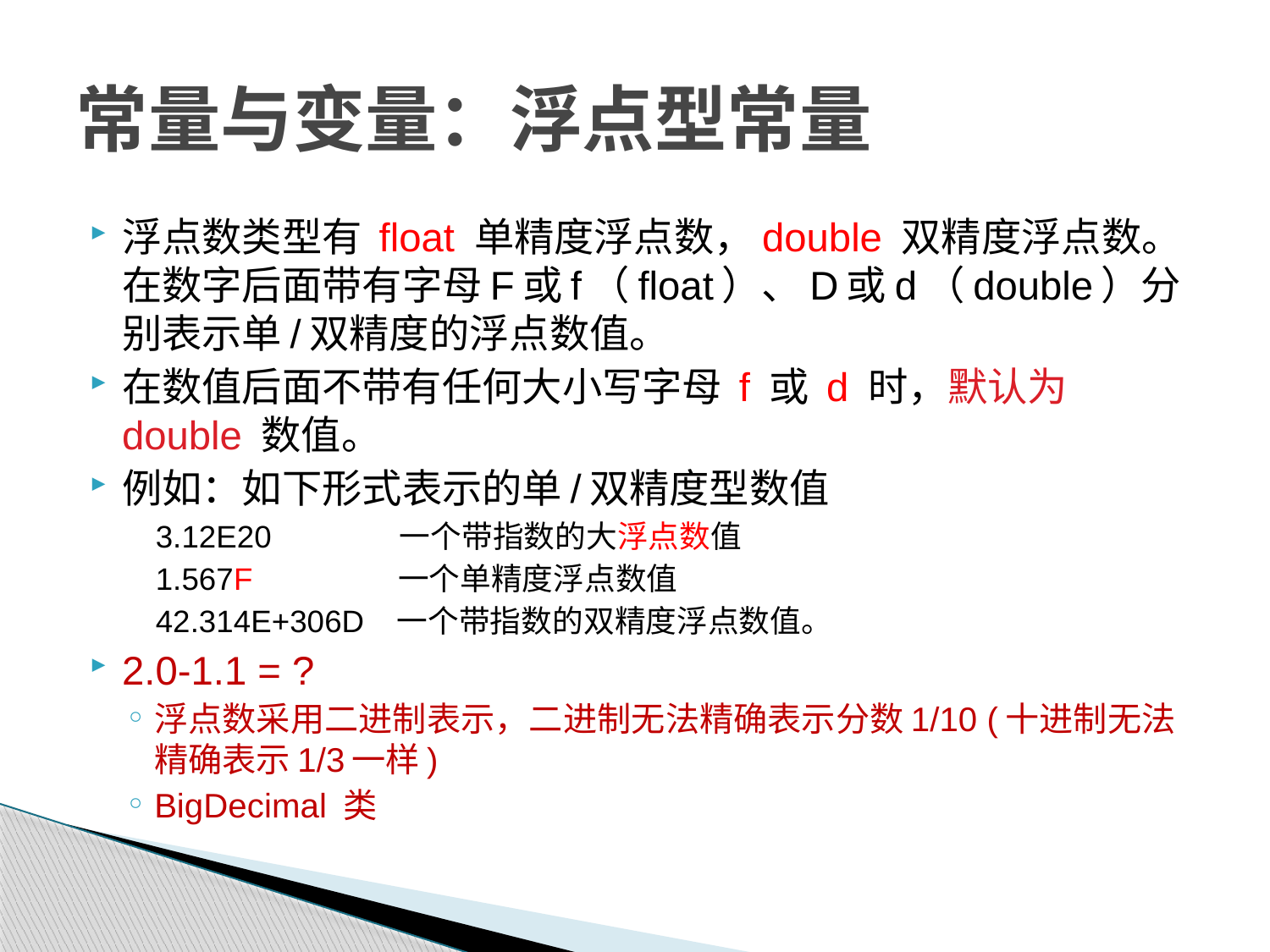

# 常量与变量：浮点型常量
浮点数类型有 float 单精度浮点数，double 双精度浮点数。在数字后面带有字母F或f（float）、D或d（double）分别表示单/双精度的浮点数值。
在数值后面不带有任何大小写字母 f 或 d 时，默认为 double 数值。
例如：如下形式表示的单/双精度型数值
3.12E20              一个带指数的大浮点数值
1.567F                一个单精度浮点数值
42.314E+306D   一个带指数的双精度浮点数值。
2.0-1.1 = ?
浮点数采用二进制表示，二进制无法精确表示分数1/10 (十进制无法精确表示1/3一样)
BigDecimal 类